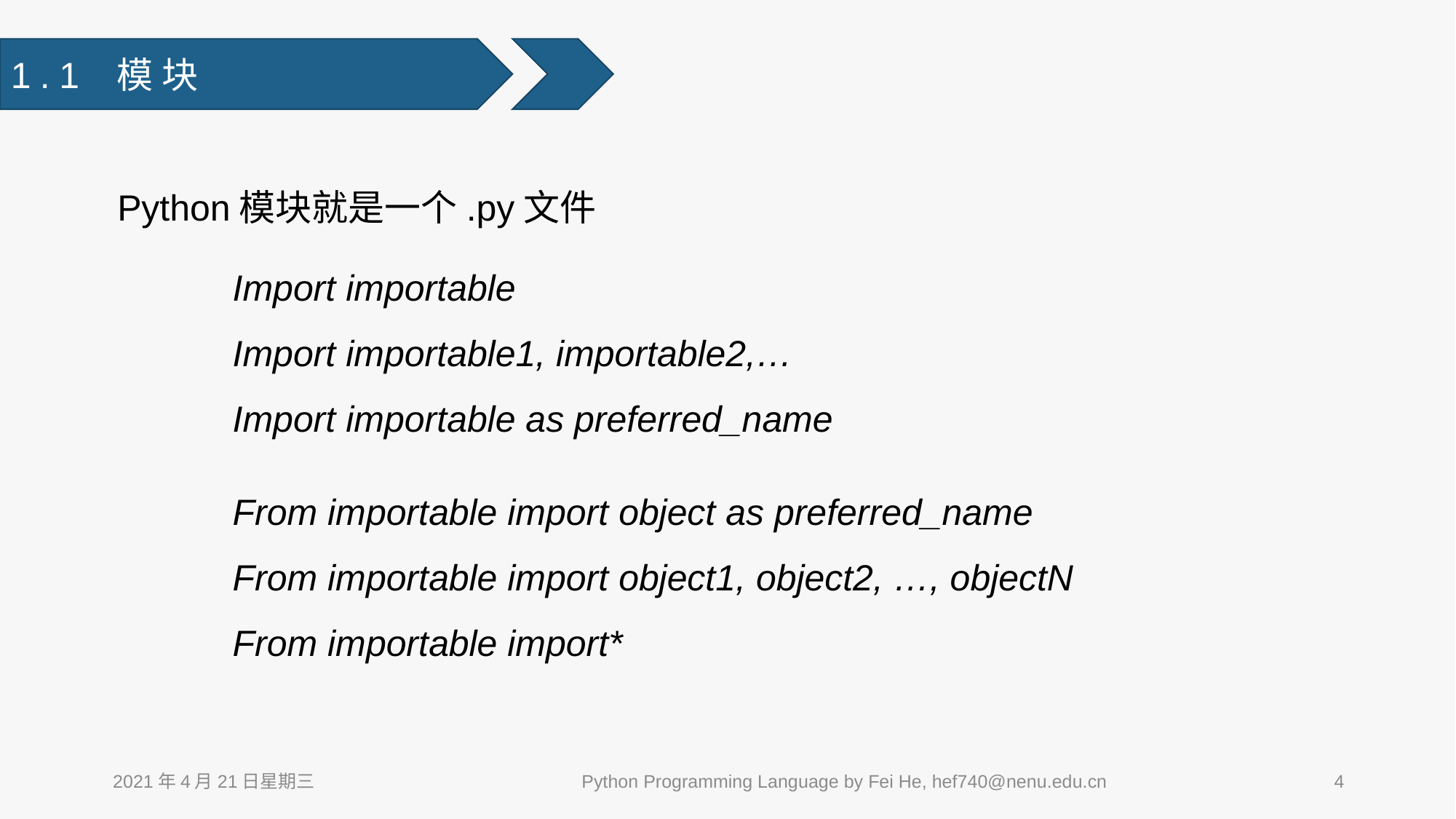

1.1 模块

Python模块就是一个.py文件

Import importable
Import importable1, importable2,…
Import importable as preferred_name

From importable import object as preferred_name
From importable import object1, object2, …, objectN
From importable import*

2021年4月21日星期三
Python Programming Language by Fei He, hef740@nenu.edu.cn
4